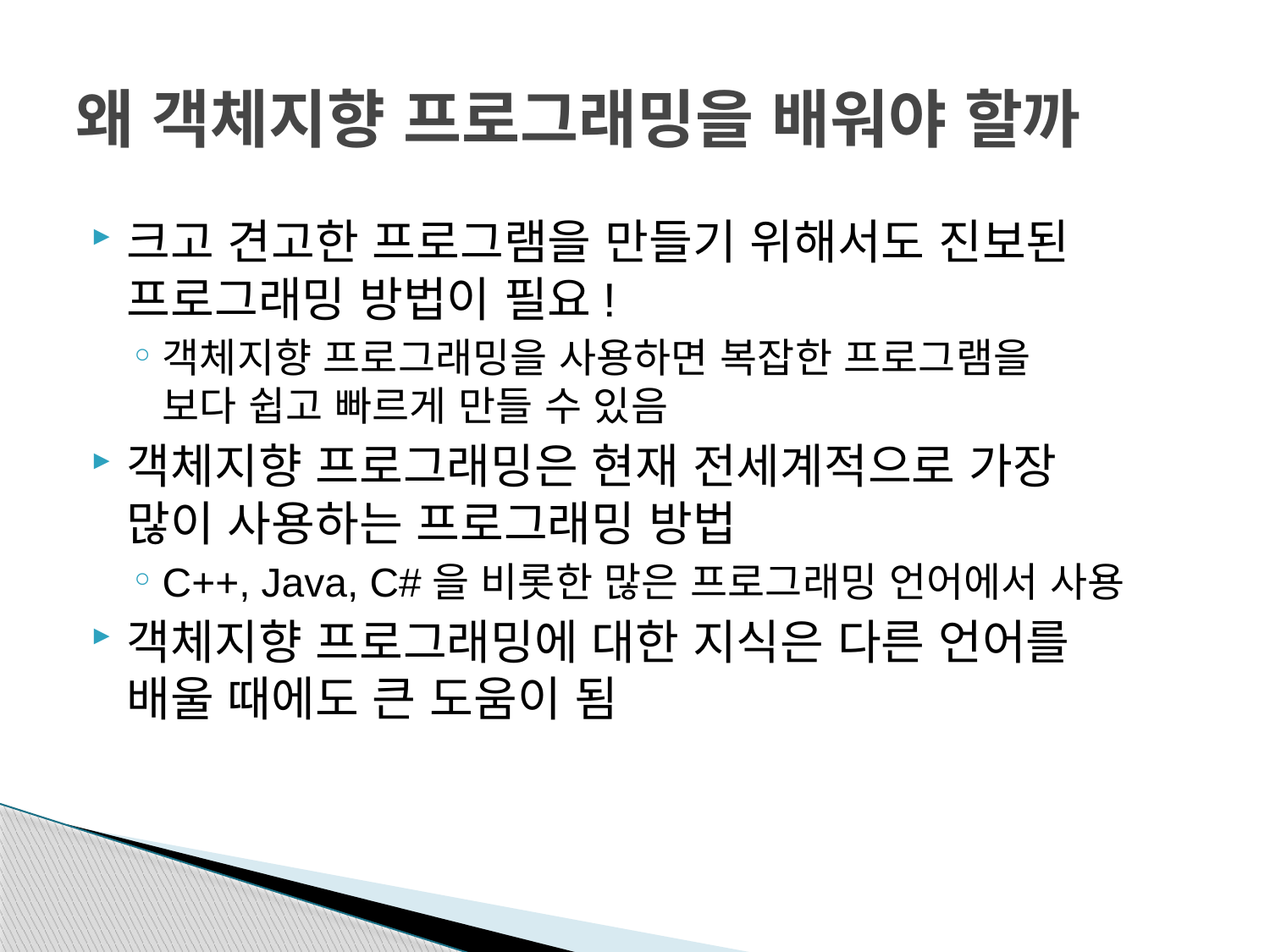

# 왜 객체지향 프로그래밍을 배워야 할까
크고 견고한 프로그램을 만들기 위해서도 진보된
프로그래밍 방법이 필요!
객체지향 프로그래밍을 사용하면 복잡한 프로그램을
보다 쉽고 빠르게 만들 수 있음
객체지향 프로그래밍은 현재 전세계적으로 가장
많이 사용하는 프로그래밍 방법
C++, Java, C#을 비롯한 많은 프로그래밍 언어에서 사용
객체지향 프로그래밍에 대한 지식은 다른 언어를
배울 때에도 큰 도움이 됨